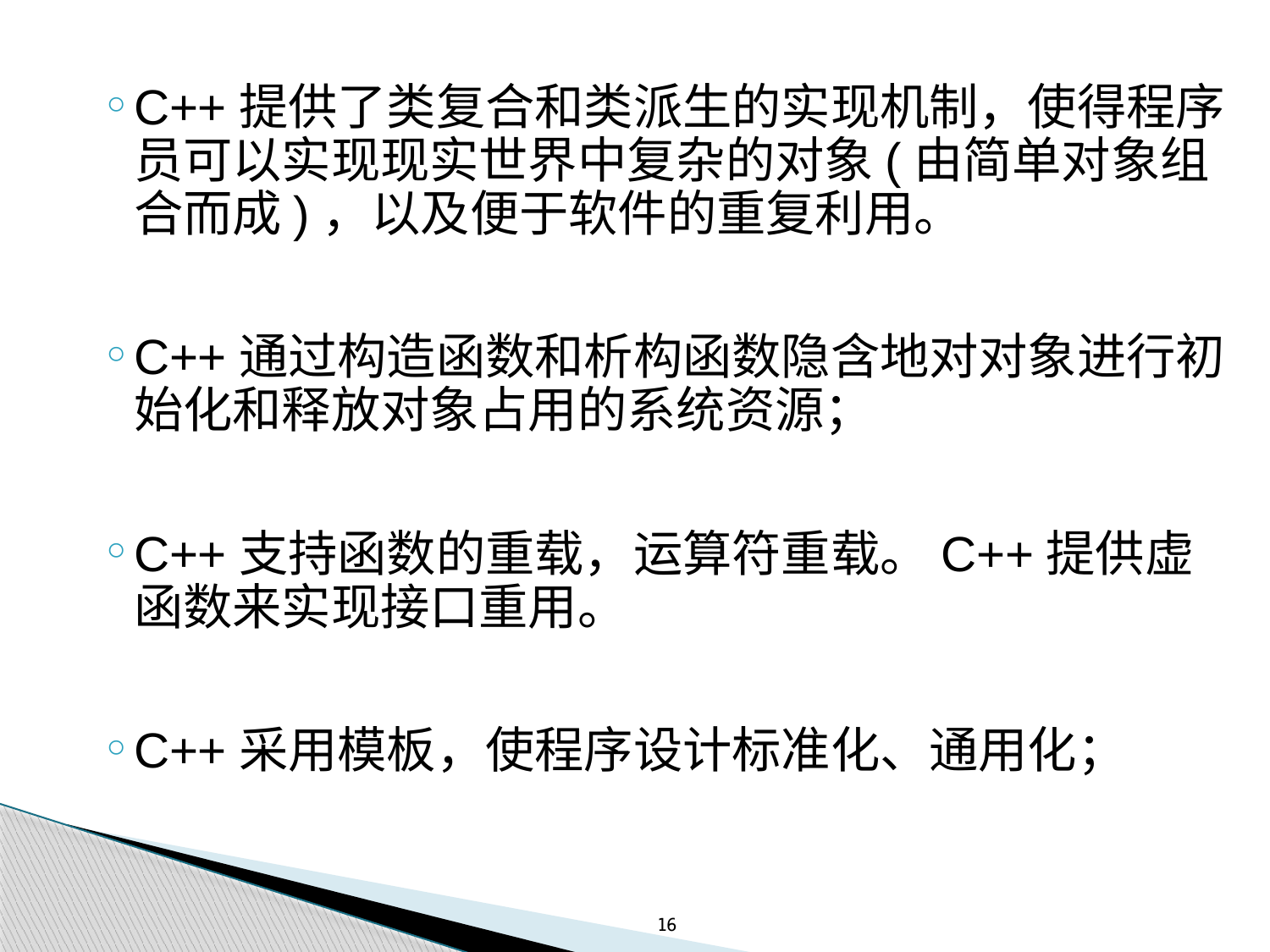

C++提供了类复合和类派生的实现机制，使得程序员可以实现现实世界中复杂的对象(由简单对象组合而成)，以及便于软件的重复利用。

C++通过构造函数和析构函数隐含地对对象进行初始化和释放对象占用的系统资源；

C++支持函数的重载，运算符重载。C++提供虚函数来实现接口重用。

C++采用模板，使程序设计标准化、通用化；
16